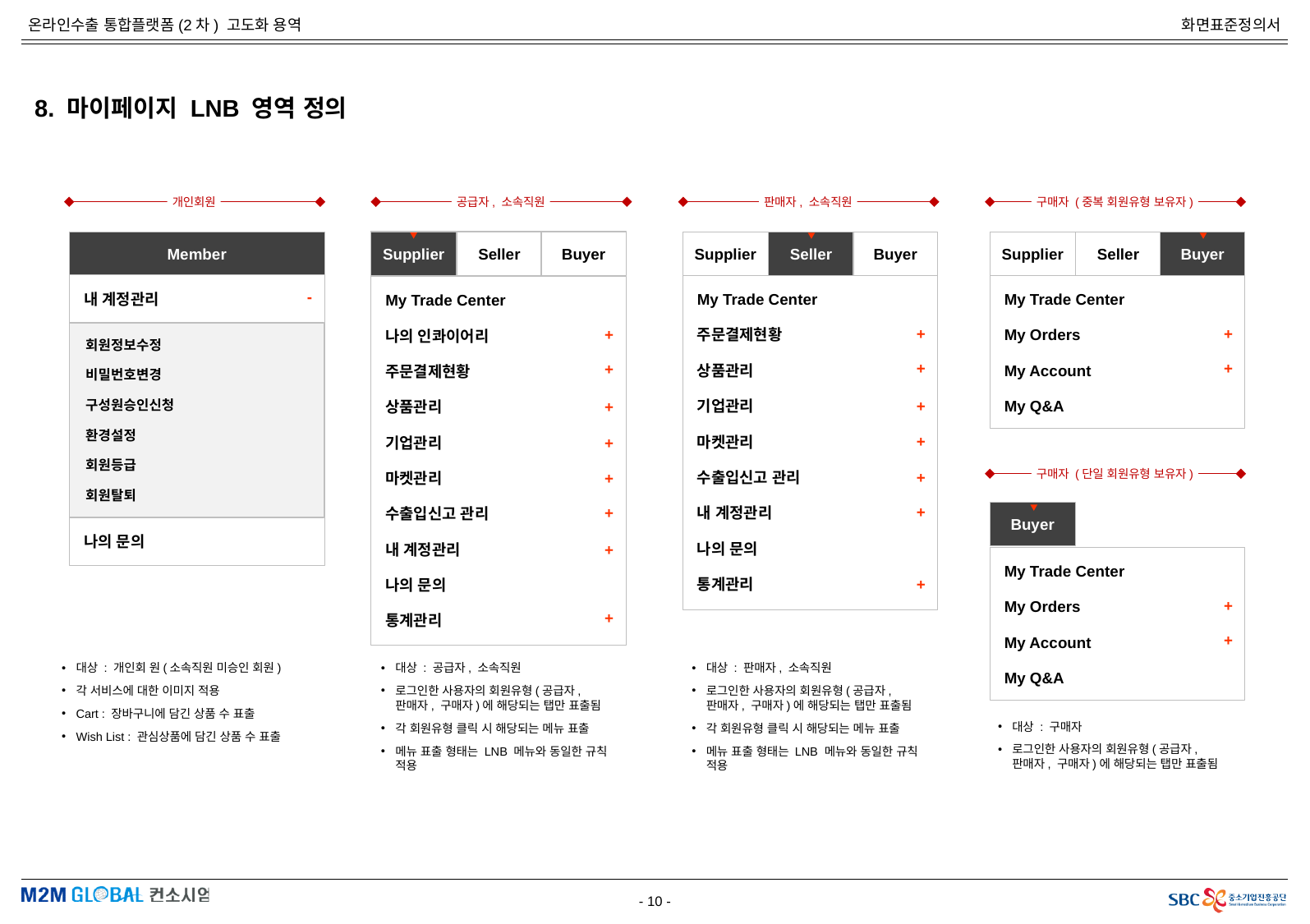

8. 마이페이지 LNB 영역 정의
개인회원
공급자, 소속직원
판매자, 소속직원
구매자 (중복 회원유형 보유자)
Member
내 계정관리
-
회원정보수정
비밀번호변경
구성원승인신청
환경설정
회원등급
회원탈퇴
나의 문의
Supplier
Seller
Buyer

Supplier
Seller
Buyer

Supplier
Seller
Buyer

My Trade Center
주문결제현황
상품관리
기업관리
마켓관리
수출입신고 관리
내 계정관리
나의 문의
통계관리
+
+
+
+
+
+
+
My Trade Center
My Orders
My Account
My Q&A
+
+
My Trade Center
나의 인콰이어리
주문결제현황
상품관리
기업관리
마켓관리
수출입신고 관리
내 계정관리
나의 문의
통계관리
+
+
+
+
+
+
+
+
구매자 (단일 회원유형 보유자)
Buyer

My Trade Center
My Orders
My Account
My Q&A
+
+
대상 : 개인회 원(소속직원 미승인 회원)
각 서비스에 대한 이미지 적용
Cart : 장바구니에 담긴 상품 수 표출
Wish List : 관심상품에 담긴 상품 수 표출
대상 : 공급자, 소속직원
로그인한 사용자의 회원유형(공급자, 판매자, 구매자)에 해당되는 탭만 표출됨
각 회원유형 클릭 시 해당되는 메뉴 표출
메뉴 표출 형태는 LNB 메뉴와 동일한 규칙 적용
대상 : 판매자, 소속직원
로그인한 사용자의 회원유형(공급자, 판매자, 구매자)에 해당되는 탭만 표출됨
각 회원유형 클릭 시 해당되는 메뉴 표출
메뉴 표출 형태는 LNB 메뉴와 동일한 규칙 적용
대상 : 구매자
로그인한 사용자의 회원유형(공급자, 판매자, 구매자)에 해당되는 탭만 표출됨